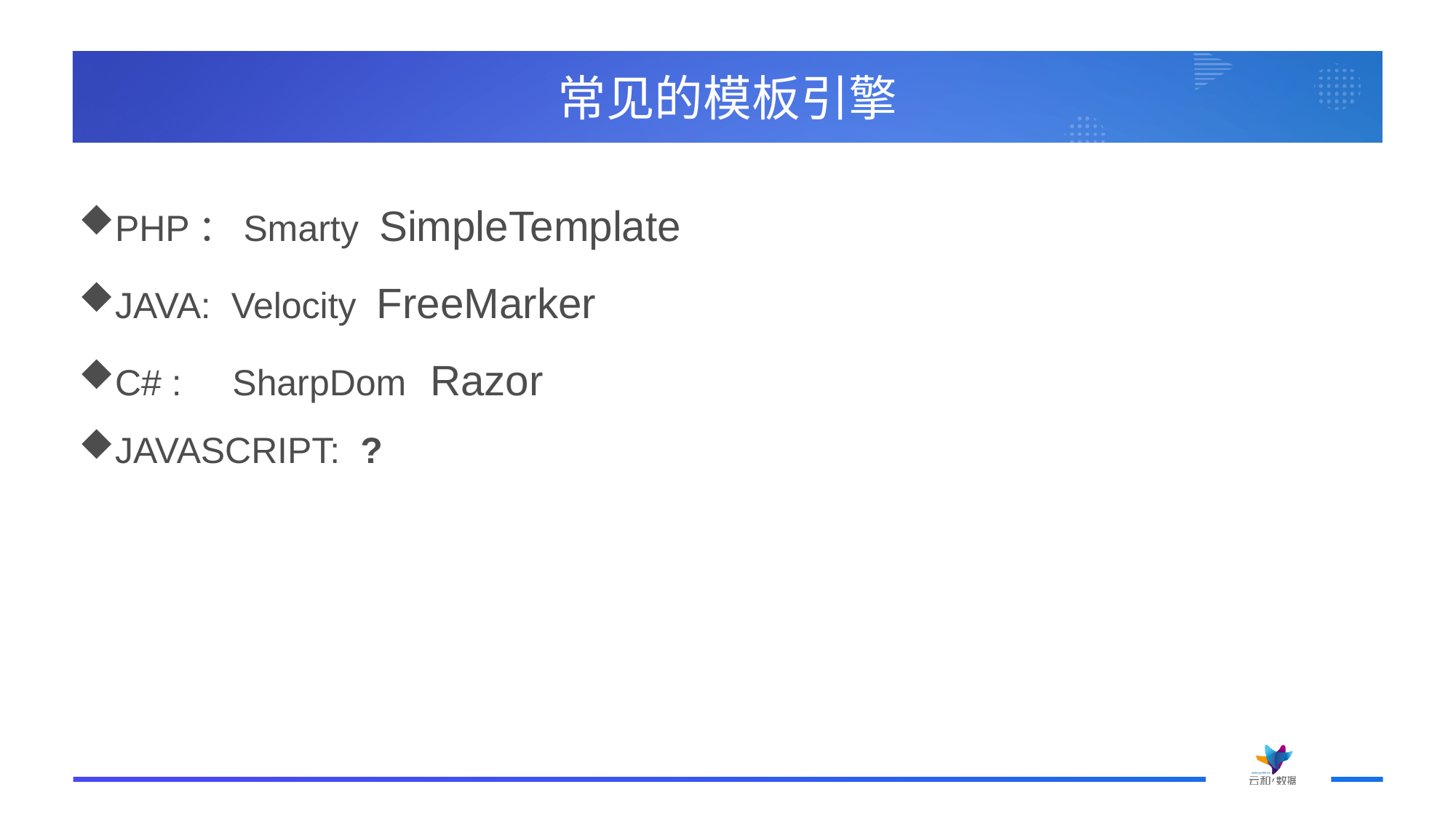

# 常见的模板引擎
PHP：Smarty  SimpleTemplate
JAVA:  Velocity  FreeMarker
C# :     SharpDom  Razor
JAVASCRIPT:  ?